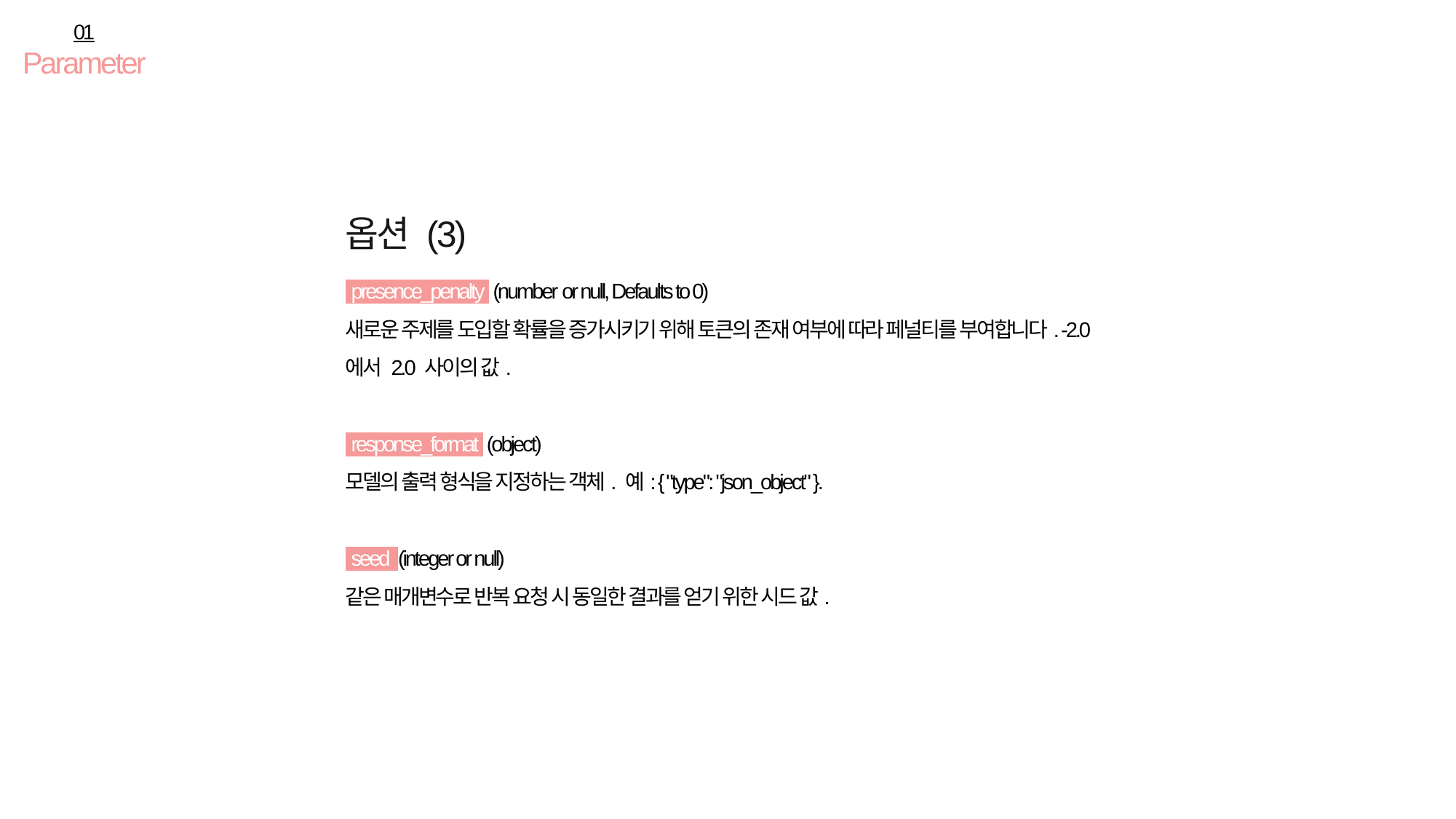

01
Parameter

옵션 (3)
 presence_penalty  (number or null, Defaults to 0)
새로운 주제를 도입할 확률을 증가시키기 위해 토큰의 존재 여부에 따라 페널티를 부여합니다. -2.0에서 2.0 사이의 값.

 response_format  (object)
모델의 출력 형식을 지정하는 객체. 예: { "type": "json_object" }.

 seed  (integer or null)
같은 매개변수로 반복 요청 시 동일한 결과를 얻기 위한 시드 값.